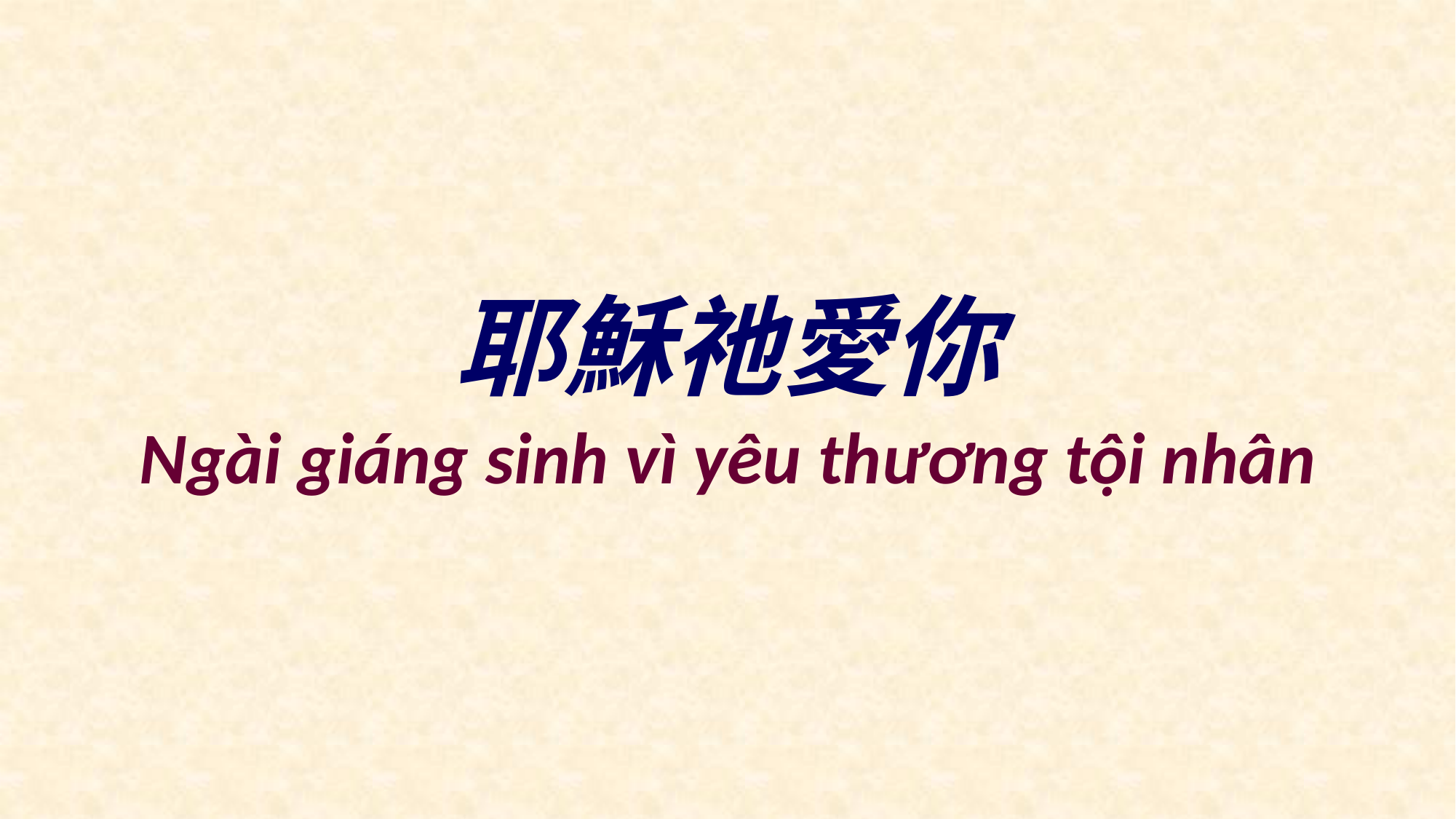

耶穌祂愛你
Ngài giáng sinh vì yêu thương tội nhân